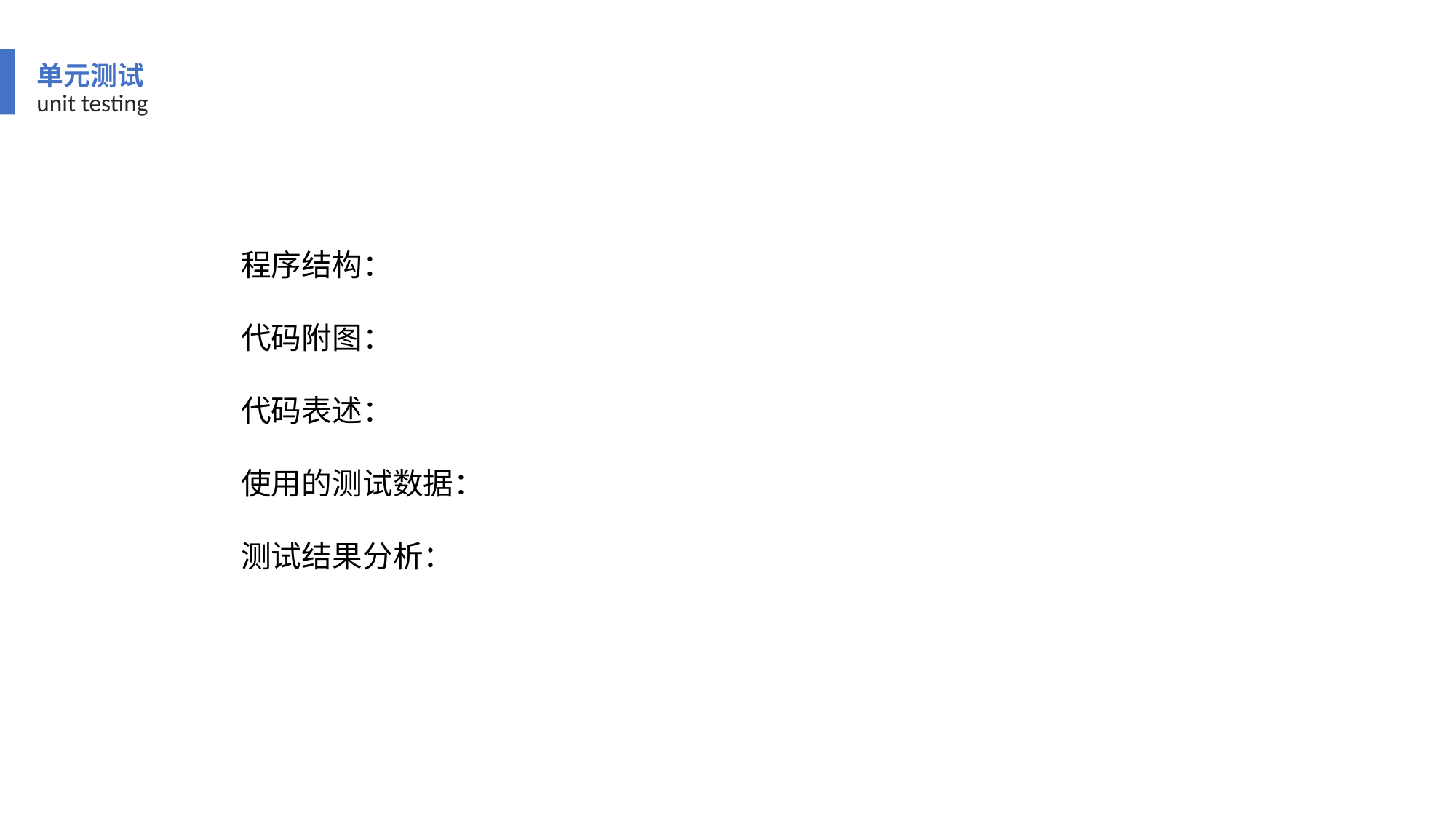

单元测试
unit testing
程序结构：

代码附图：

代码表述：

使用的测试数据：

测试结果分析：